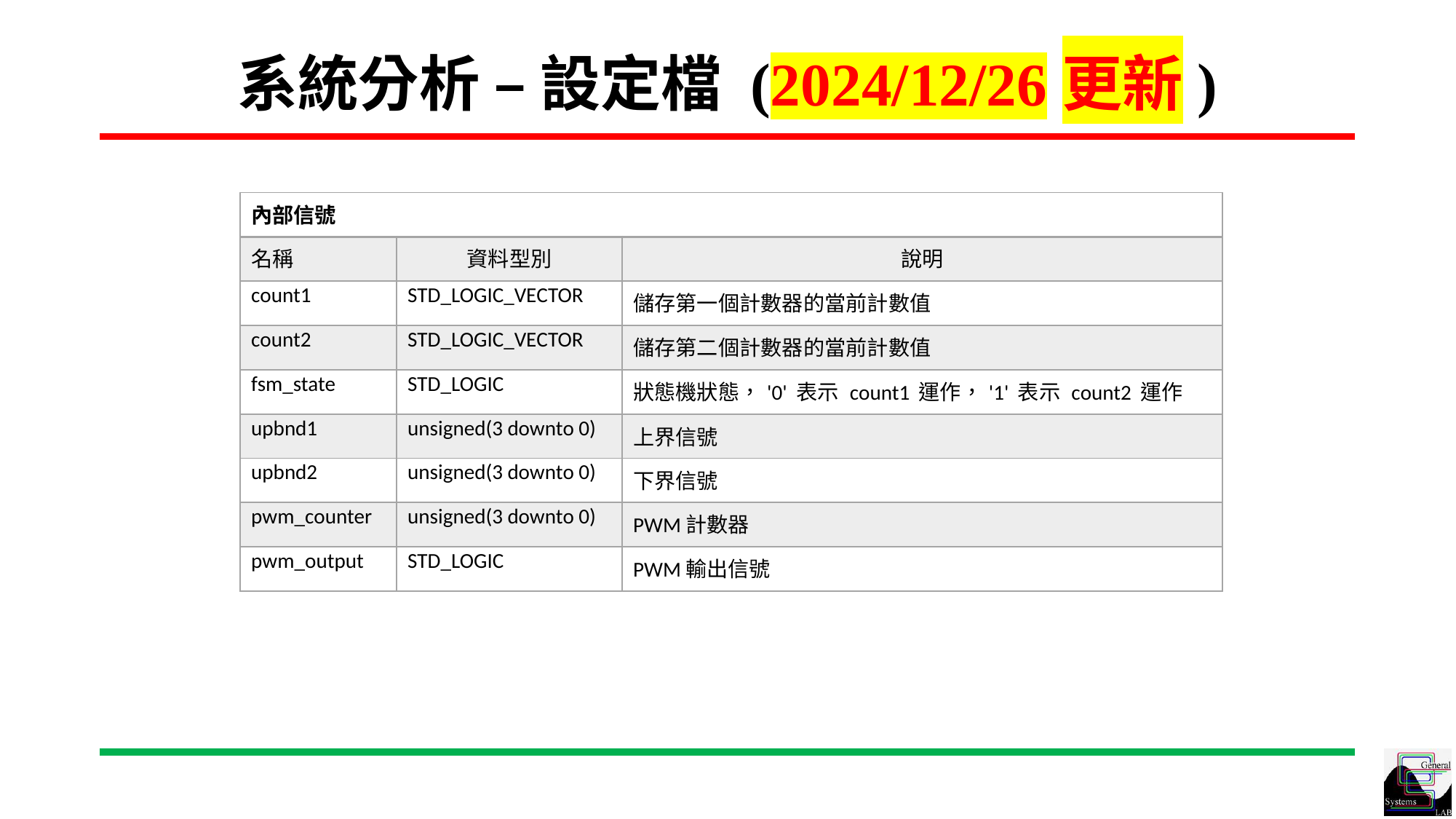

# 系統分析 – 設定檔 (2024/12/26更新)
| 內部信號 |  |  |
| --- | --- | --- |
| 名稱 | 資料型別 | 說明 |
| count1 | STD\_LOGIC\_VECTOR | 儲存第一個計數器的當前計數值 |
| count2 | STD\_LOGIC\_VECTOR | 儲存第二個計數器的當前計數值 |
| fsm\_state | STD\_LOGIC | 狀態機狀態，'0' 表示 count1 運作，'1' 表示 count2 運作 |
| upbnd1 | unsigned(3 downto 0) | 上界信號 |
| upbnd2 | unsigned(3 downto 0) | 下界信號 |
| pwm\_counter | unsigned(3 downto 0) | PWM計數器 |
| pwm\_output | STD\_LOGIC | PWM輸出信號 |